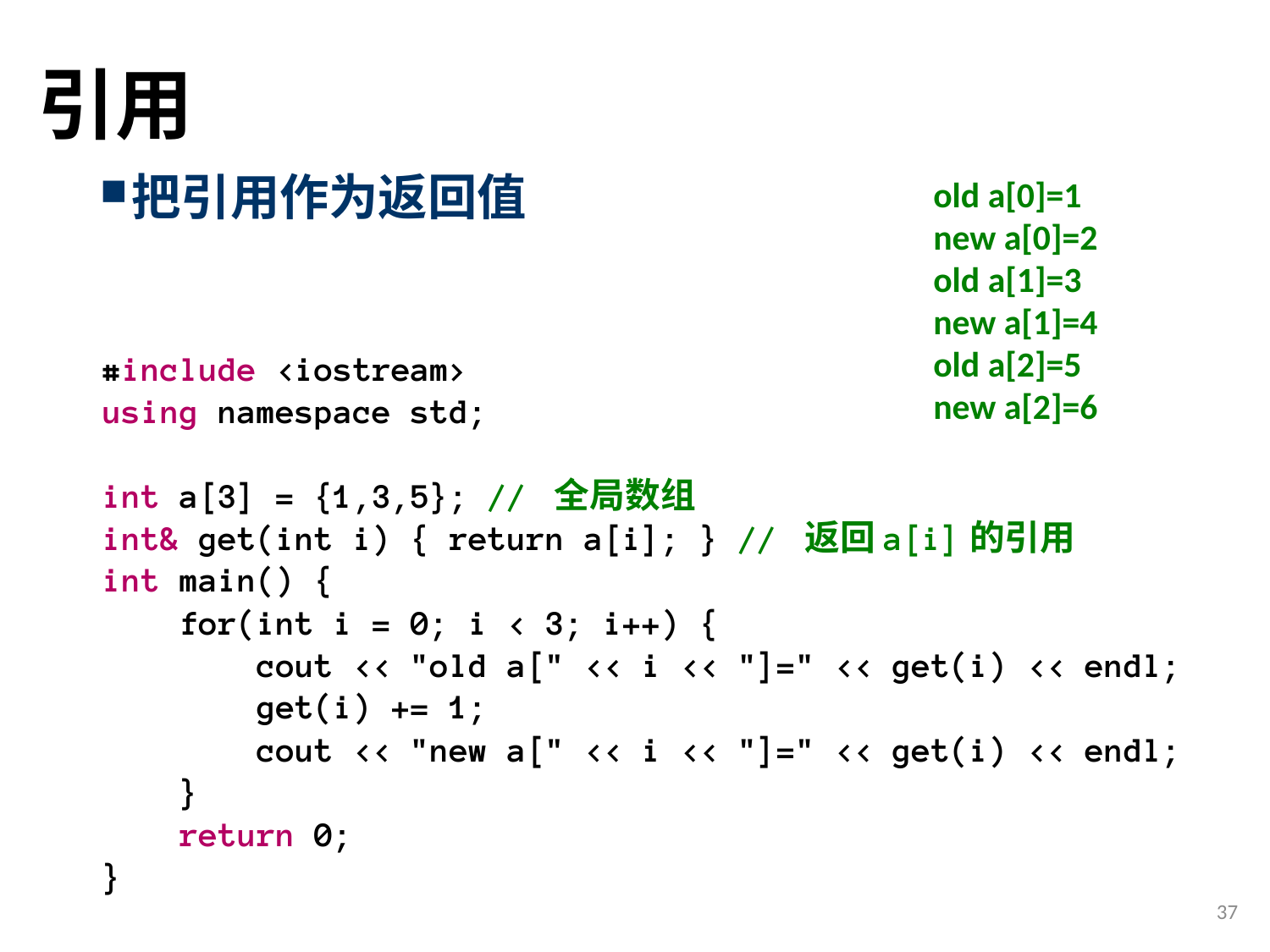

# 引用
把引用作为返回值
old a[0]=1
new a[0]=2
old a[1]=3
new a[1]=4
old a[2]=5
new a[2]=6
#include <iostream>
using namespace std;

int a[3] = {1,3,5}; // 全局数组
int& get(int i) { return a[i]; } // 返回a[i]的引用
int main() {
    for(int i = 0; i < 3; i++) {
        cout << "old a[" << i << "]=" << get(i) << endl;
        get(i) += 1;
        cout << "new a[" << i << "]=" << get(i) << endl;
    }
    return 0;
}
37